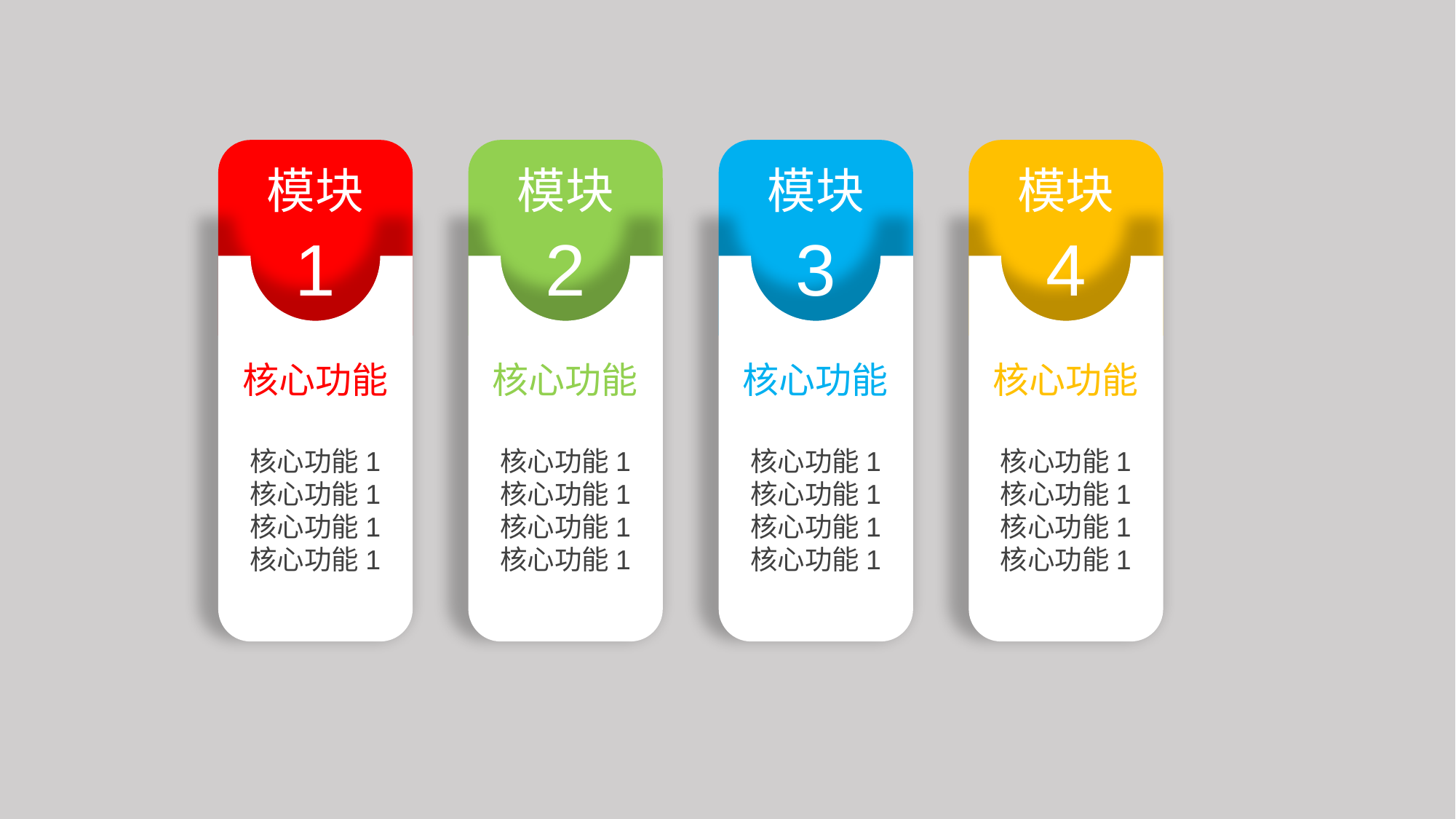

模块
模块
模块
模块
1
2
3
4

核心功能
核心功能
核心功能
核心功能
核心功能1
核心功能1
核心功能1
核心功能1
核心功能1
核心功能1
核心功能1
核心功能1
核心功能1
核心功能1
核心功能1
核心功能1
核心功能1
核心功能1
核心功能1
核心功能1